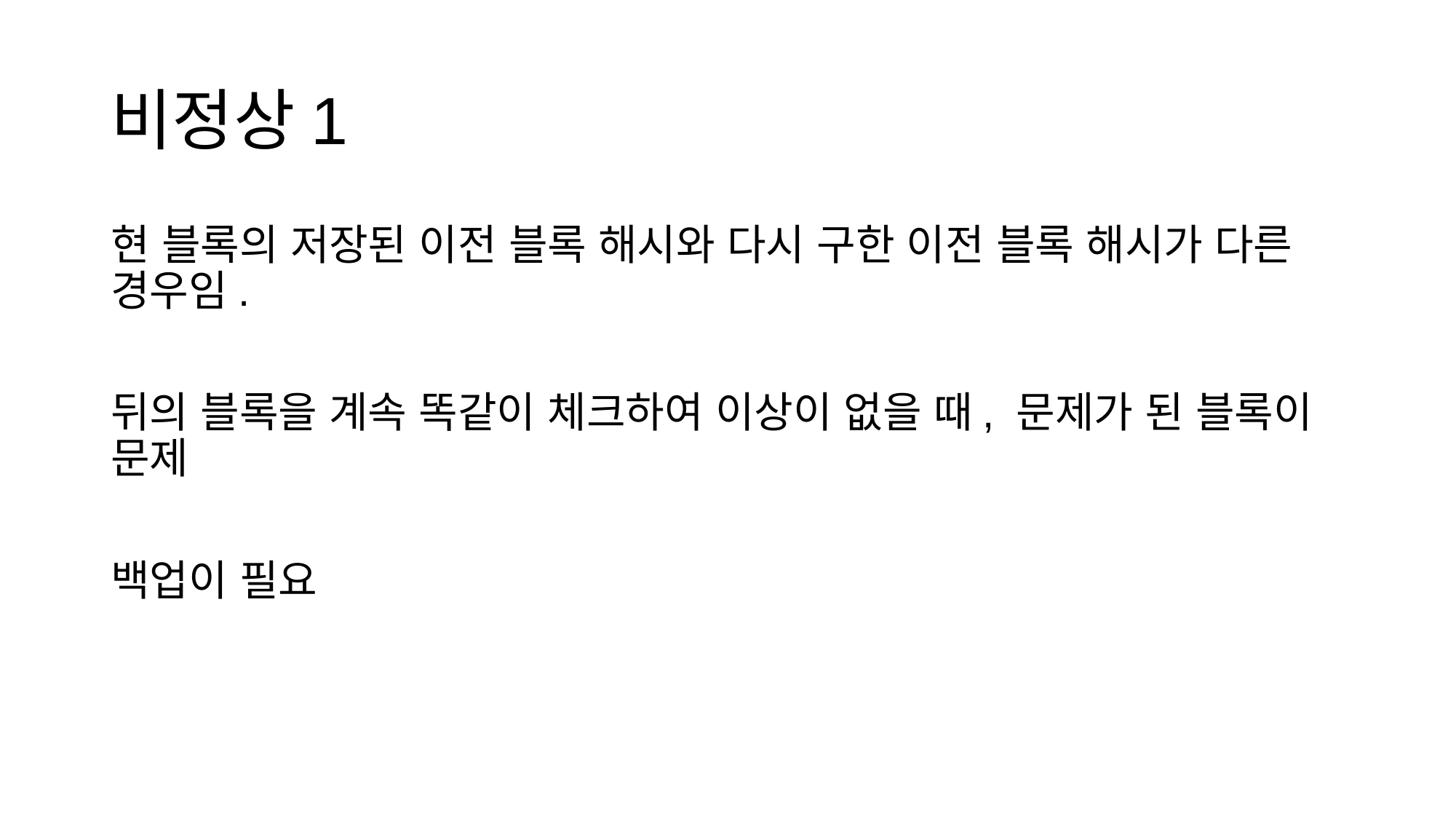

# 비정상1
현 블록의 저장된 이전 블록 해시와 다시 구한 이전 블록 해시가 다른 경우임.

뒤의 블록을 계속 똑같이 체크하여 이상이 없을 때, 문제가 된 블록이 문제

백업이 필요